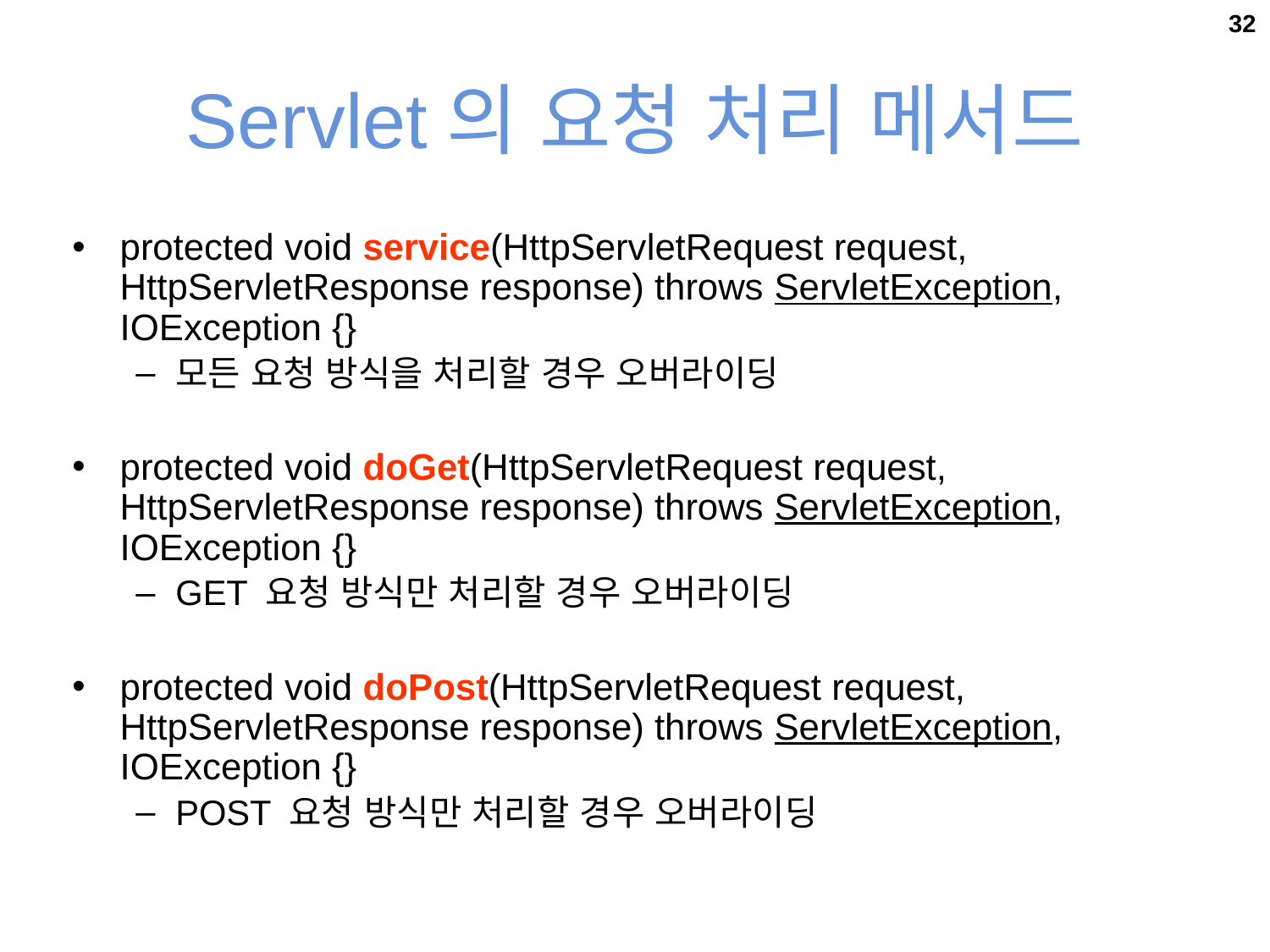

32
# Servlet의 요청 처리 메서드
protected void service(HttpServletRequest request, HttpServletResponse response) throws ServletException, IOException {}
모든 요청 방식을 처리할 경우 오버라이딩

protected void doGet(HttpServletRequest request, HttpServletResponse response) throws ServletException, IOException {}
GET 요청 방식만 처리할 경우 오버라이딩

protected void doPost(HttpServletRequest request, HttpServletResponse response) throws ServletException, IOException {}
POST 요청 방식만 처리할 경우 오버라이딩